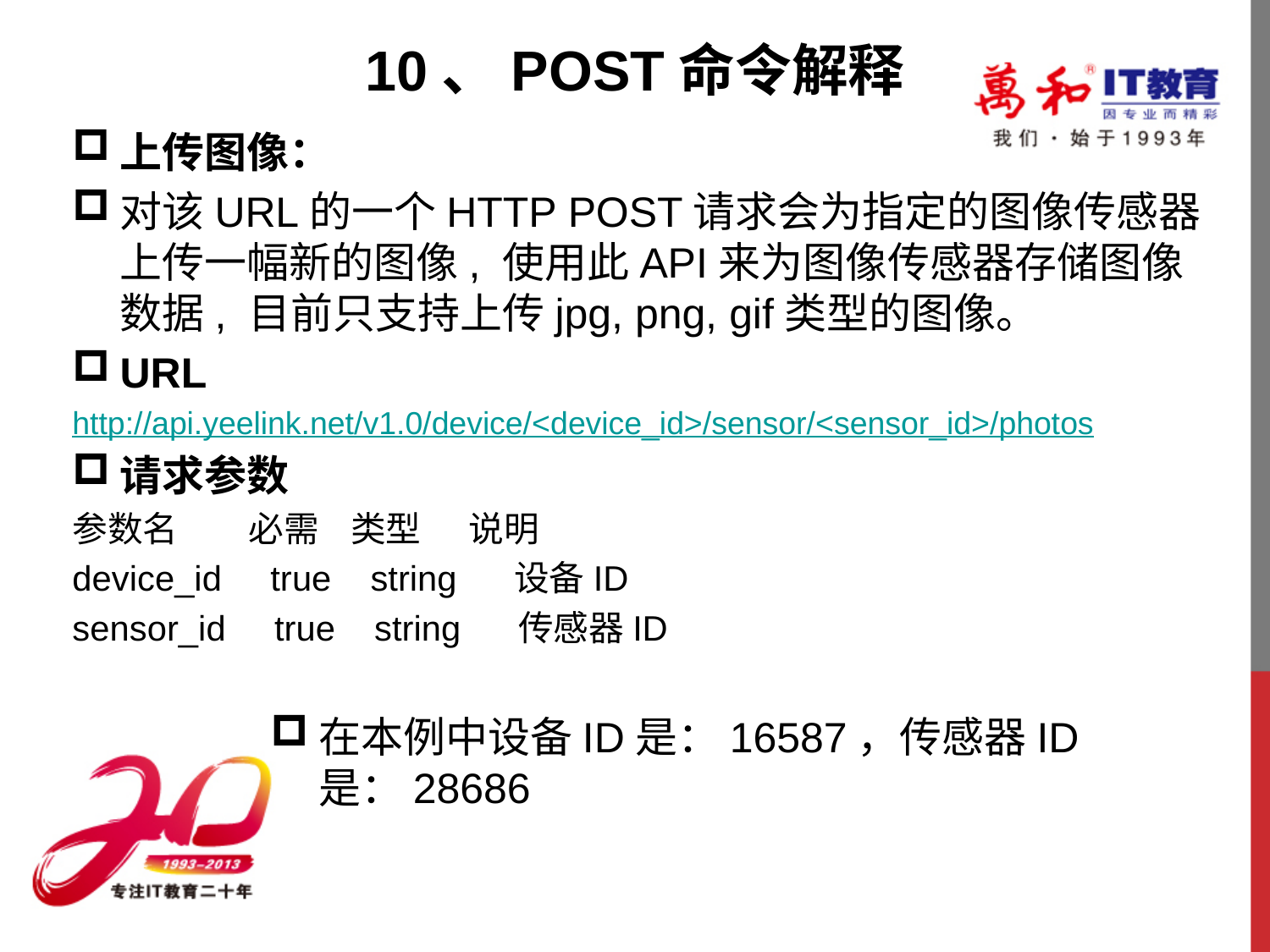

# 10、POST命令解释
上传图像：
对该URL的一个HTTP POST请求会为指定的图像传感器上传一幅新的图像, 使用此API来为图像传感器存储图像数据, 目前只支持上传jpg, png, gif类型的图像。
URL
http://api.yeelink.net/v1.0/device/<device_id>/sensor/<sensor_id>/photos
请求参数
参数名         必需    类型      说明
device_id     true    string     设备ID
sensor_id     true    string     传感器ID
在本例中设备ID是：16587，传感器ID是：28686